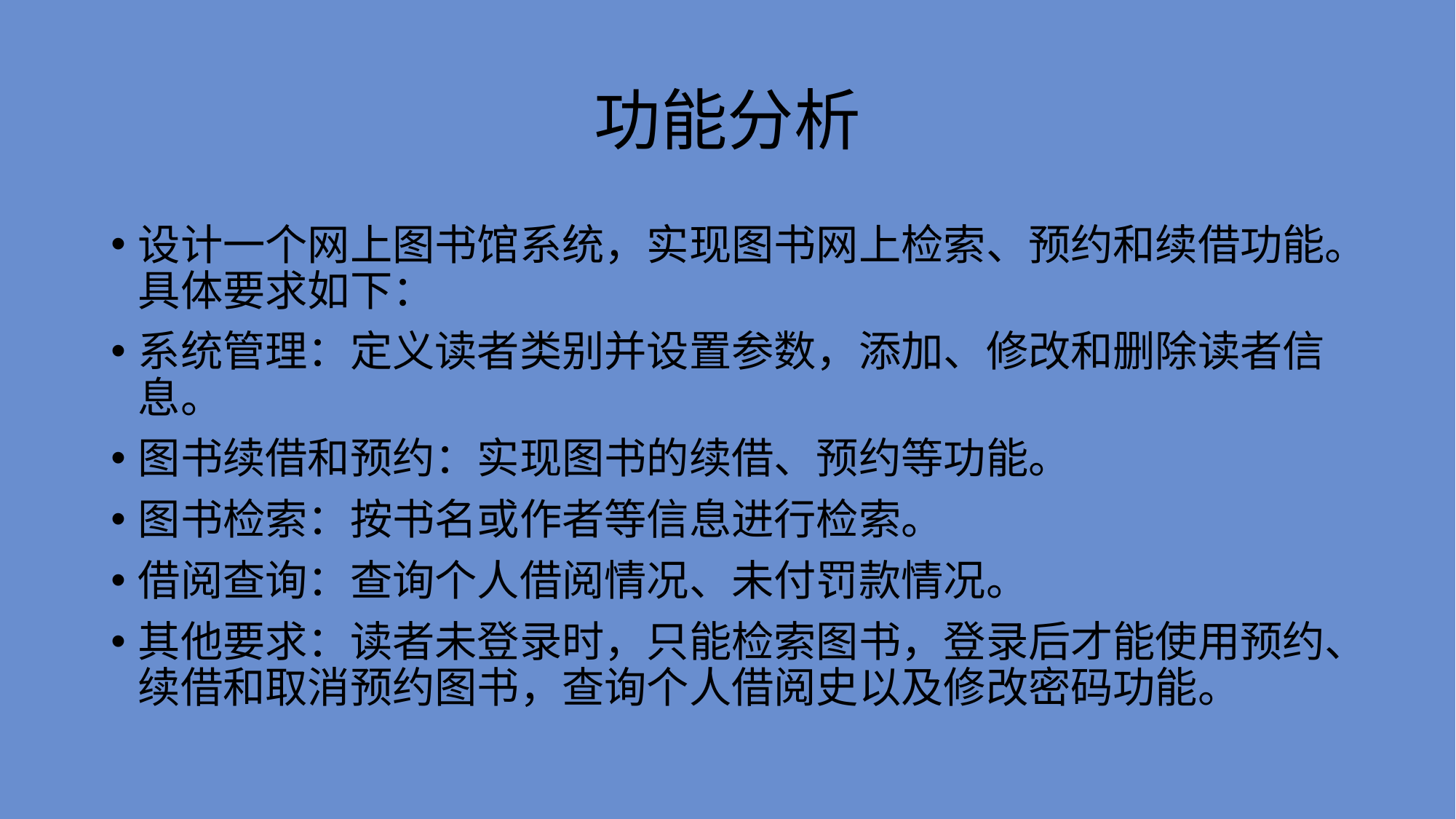

# 功能分析
设计一个网上图书馆系统，实现图书网上检索、预约和续借功能。具体要求如下：
系统管理：定义读者类别并设置参数，添加、修改和删除读者信息。
图书续借和预约：实现图书的续借、预约等功能。
图书检索：按书名或作者等信息进行检索。
借阅查询：查询个人借阅情况、未付罚款情况。
其他要求：读者未登录时，只能检索图书，登录后才能使用预约、续借和取消预约图书，查询个人借阅史以及修改密码功能。